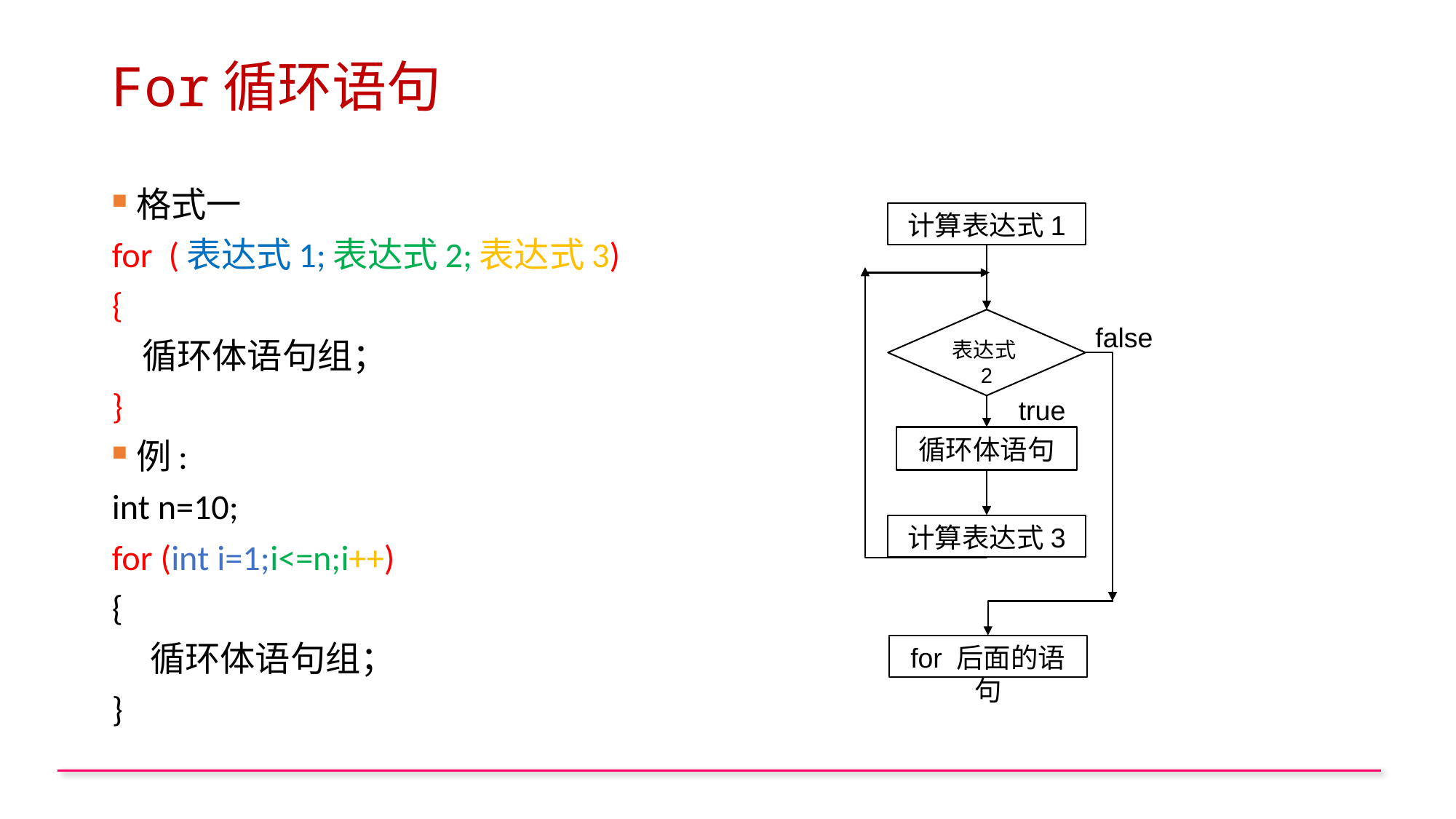

# For循环语句
格式一
for  (表达式1;表达式2;表达式3)
{
   循环体语句组；
}
例:
int n=10;
for (int i=1;i<=n;i++)
{
    循环体语句组；
}

计算表达式1
表达式2
false
true
循环体语句
计算表达式3
for 后面的语句